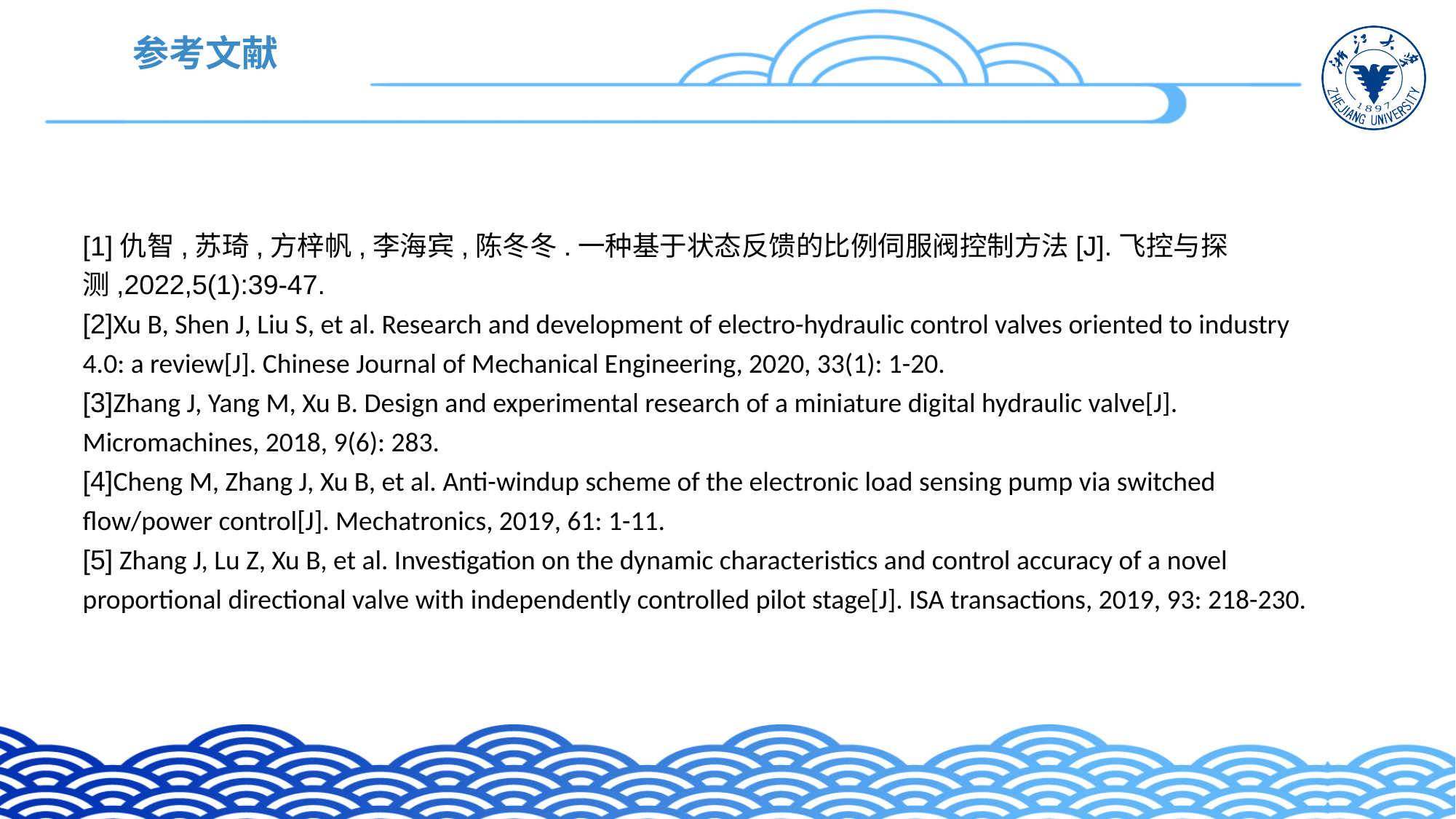

参考文献

[1]仇智,苏琦,方梓帆,李海宾,陈冬冬.一种基于状态反馈的比例伺服阀控制方法[J].飞控与探测,2022,5(1):39-47.
[2]Xu B, Shen J, Liu S, et al. Research and development of electro-hydraulic control valves oriented to industry 4.0: a review[J]. Chinese Journal of Mechanical Engineering, 2020, 33(1): 1-20.
[3]Zhang J, Yang M, Xu B. Design and experimental research of a miniature digital hydraulic valve[J]. Micromachines, 2018, 9(6): 283.
[4]Cheng M, Zhang J, Xu B, et al. Anti-windup scheme of the electronic load sensing pump via switched flow/power control[J]. Mechatronics, 2019, 61: 1-11.
[5] Zhang J, Lu Z, Xu B, et al. Investigation on the dynamic characteristics and control accuracy of a novel proportional directional valve with independently controlled pilot stage[J]. ISA transactions, 2019, 93: 218-230.